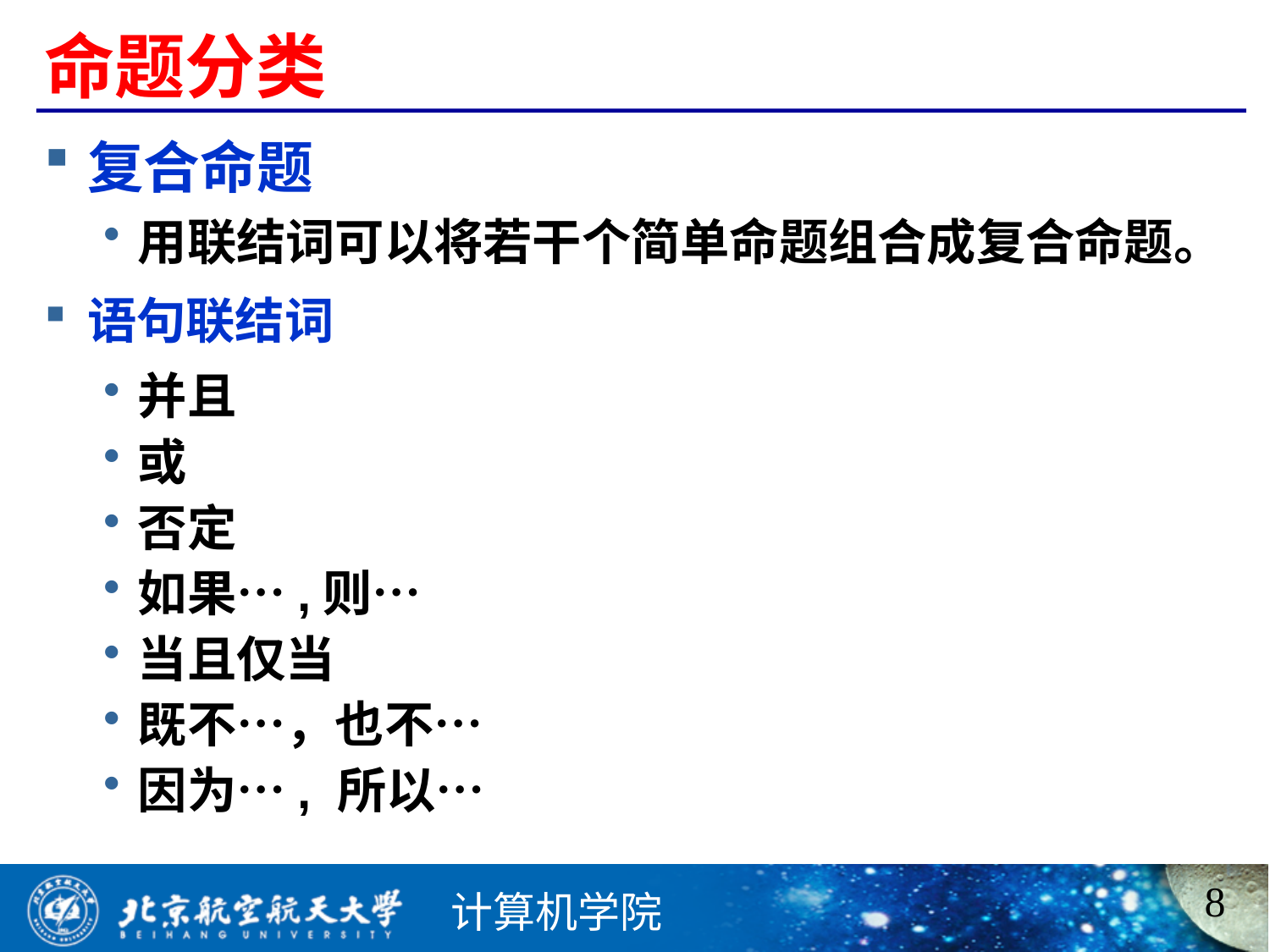

# 命题分类
复合命题
用联结词可以将若干个简单命题组合成复合命题。
语句联结词
并且
或
否定
如果…,则…
当且仅当
既不…，也不…
因为…, 所以…